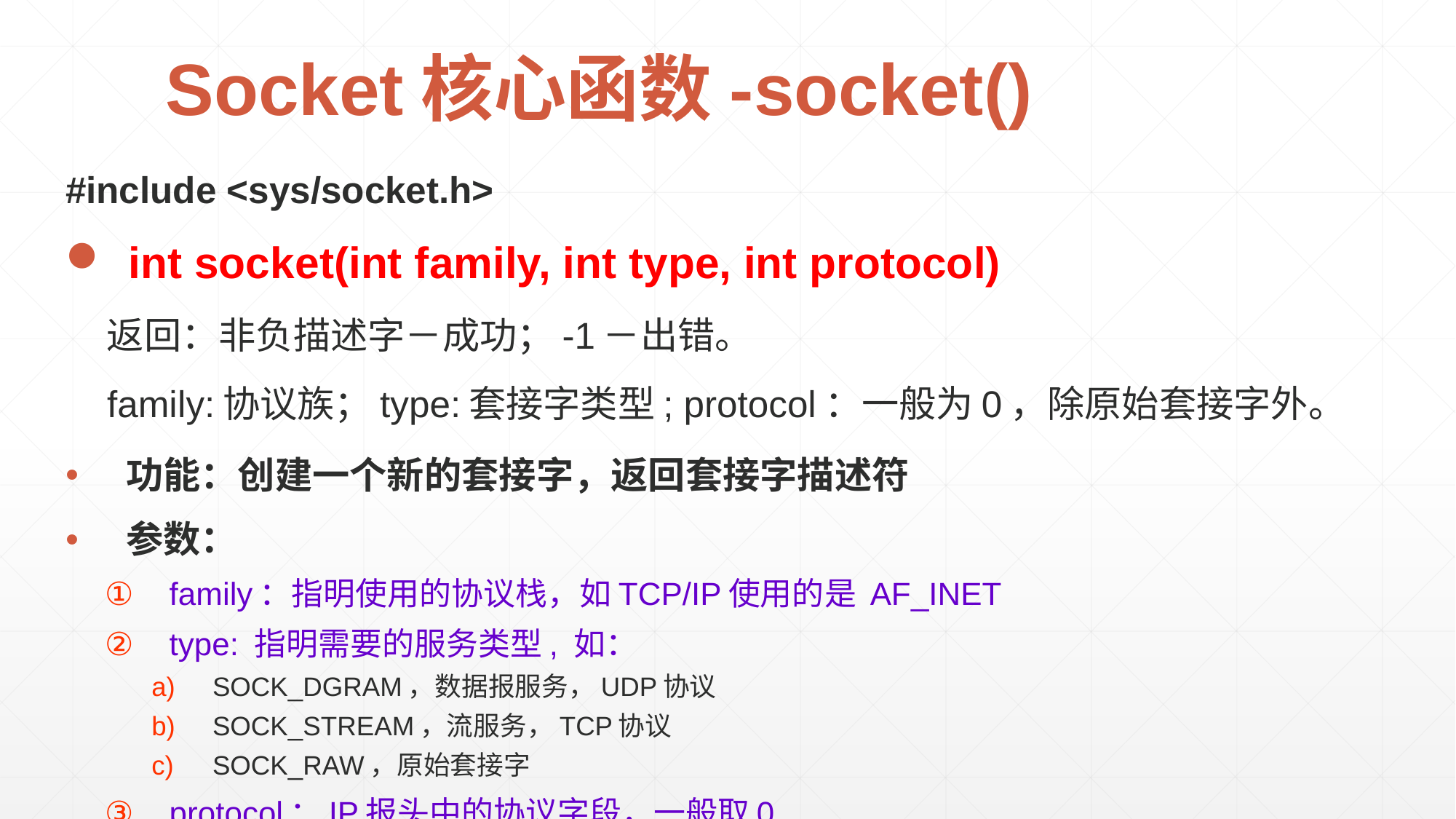

# Socket核心函数-socket()
#include <sys/socket.h>
  int socket(int family, int type, int protocol)
    返回：非负描述字－成功；-1－出错。
    family:协议族；type:套接字类型; protocol：一般为0，除原始套接字外。
功能：创建一个新的套接字，返回套接字描述符
参数：
family：指明使用的协议栈，如TCP/IP使用的是 AF_INET
type: 指明需要的服务类型, 如：
SOCK_DGRAM，数据报服务，UDP协议
SOCK_STREAM，流服务，TCP协议
SOCK_RAW，原始套接字
protocol：IP报头中的协议字段，一般取0